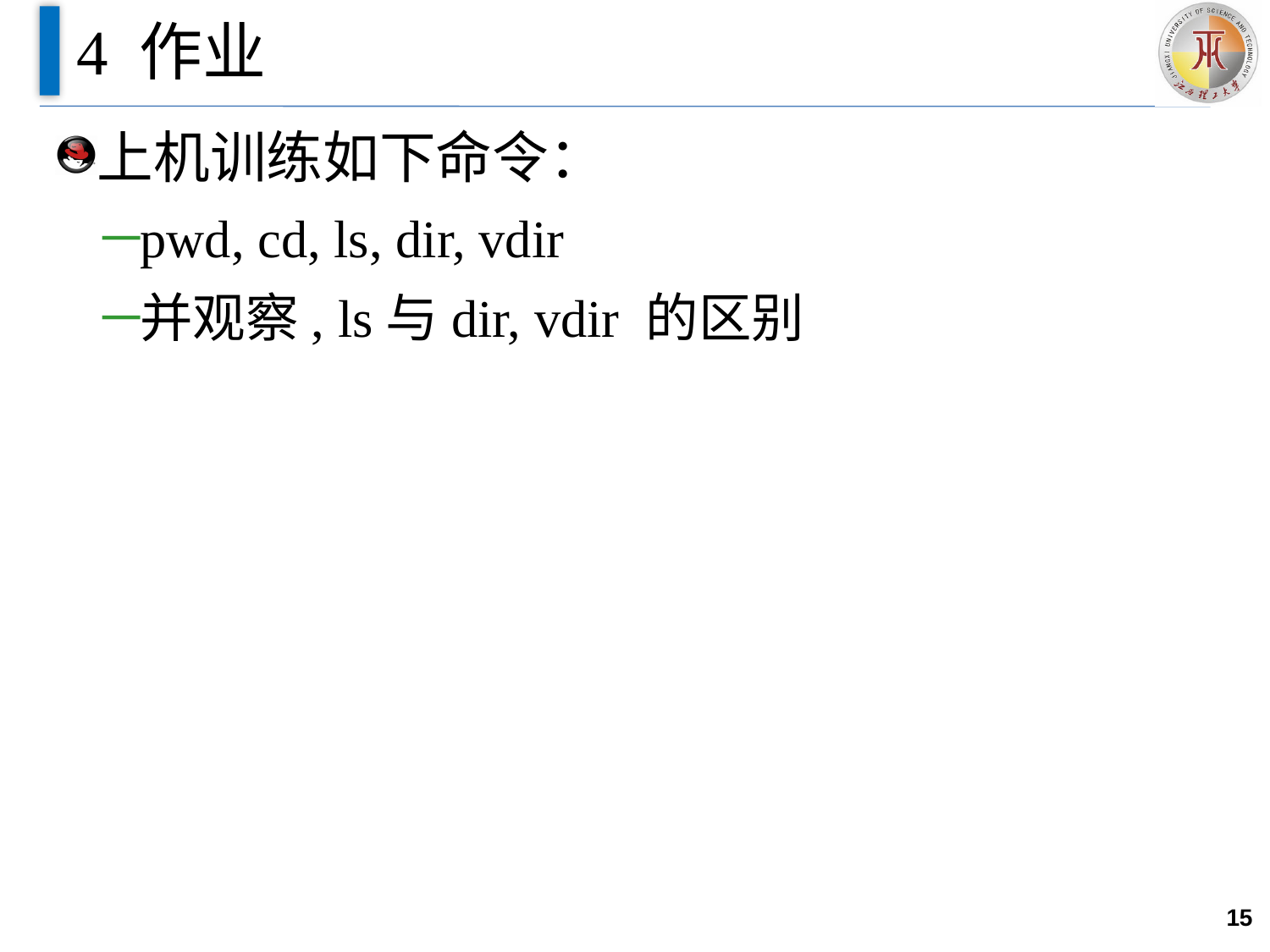

# 4 作业
上机训练如下命令：
pwd, cd, ls, dir, vdir
并观察, ls与dir, vdir 的区别

15